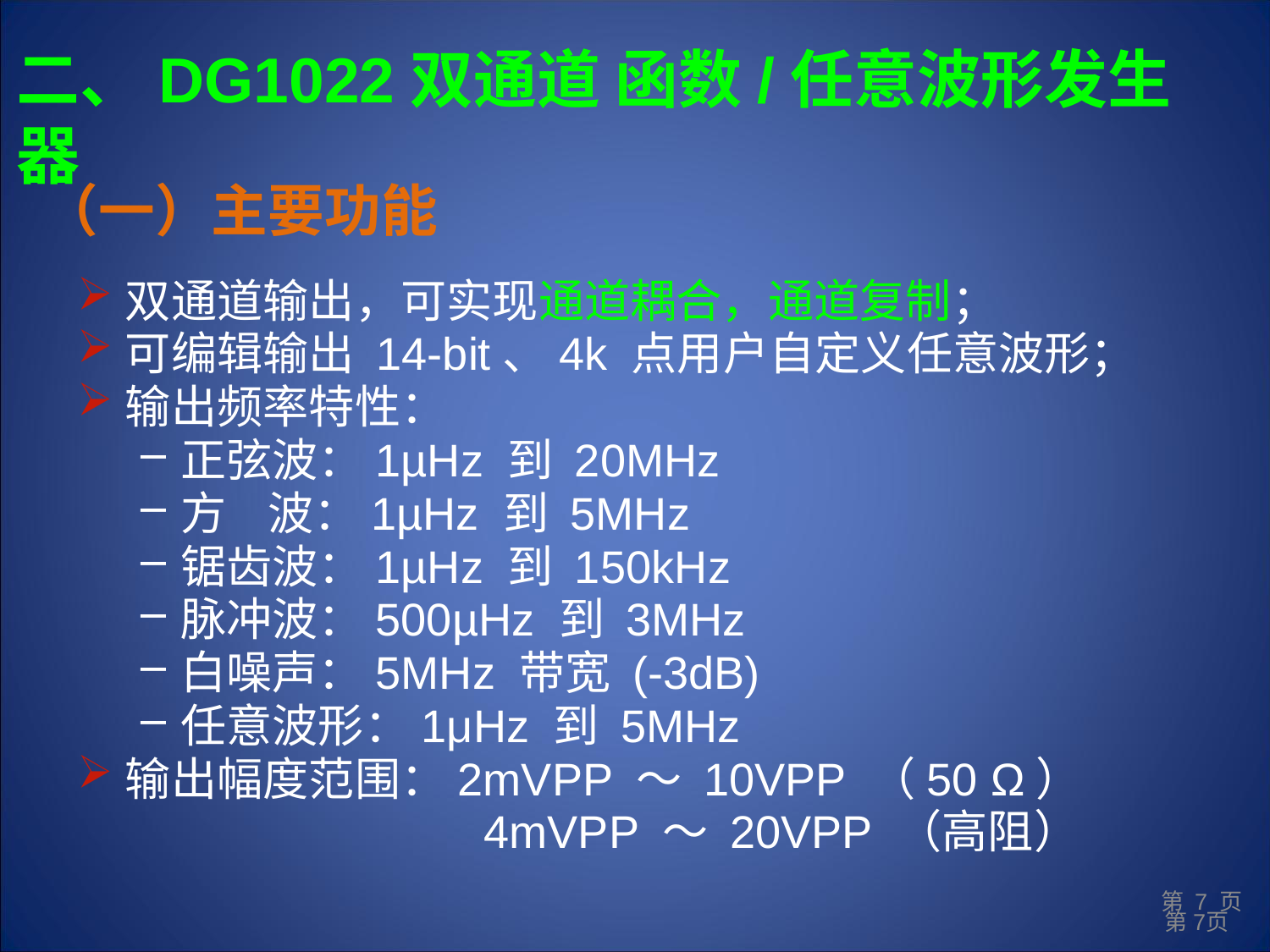

二、DG1022双通道 函数/任意波形发生器
（一）主要功能
双通道输出，可实现通道耦合，通道复制；
可编辑输出 14-bit、4k 点用户自定义任意波形；
输出频率特性：
正弦波：1µHz 到 20MHz
方    波：1µHz 到 5MHz
锯齿波：1µHz 到 150kHz
脉冲波：500µHz 到 3MHz
白噪声：5MHz 带宽 (-3dB)
任意波形：1μHz 到 5MHz
输出幅度范围：2mVPP ～ 10VPP （50 Ω）
                           4mVPP ～ 20VPP （高阻）
第 7 页